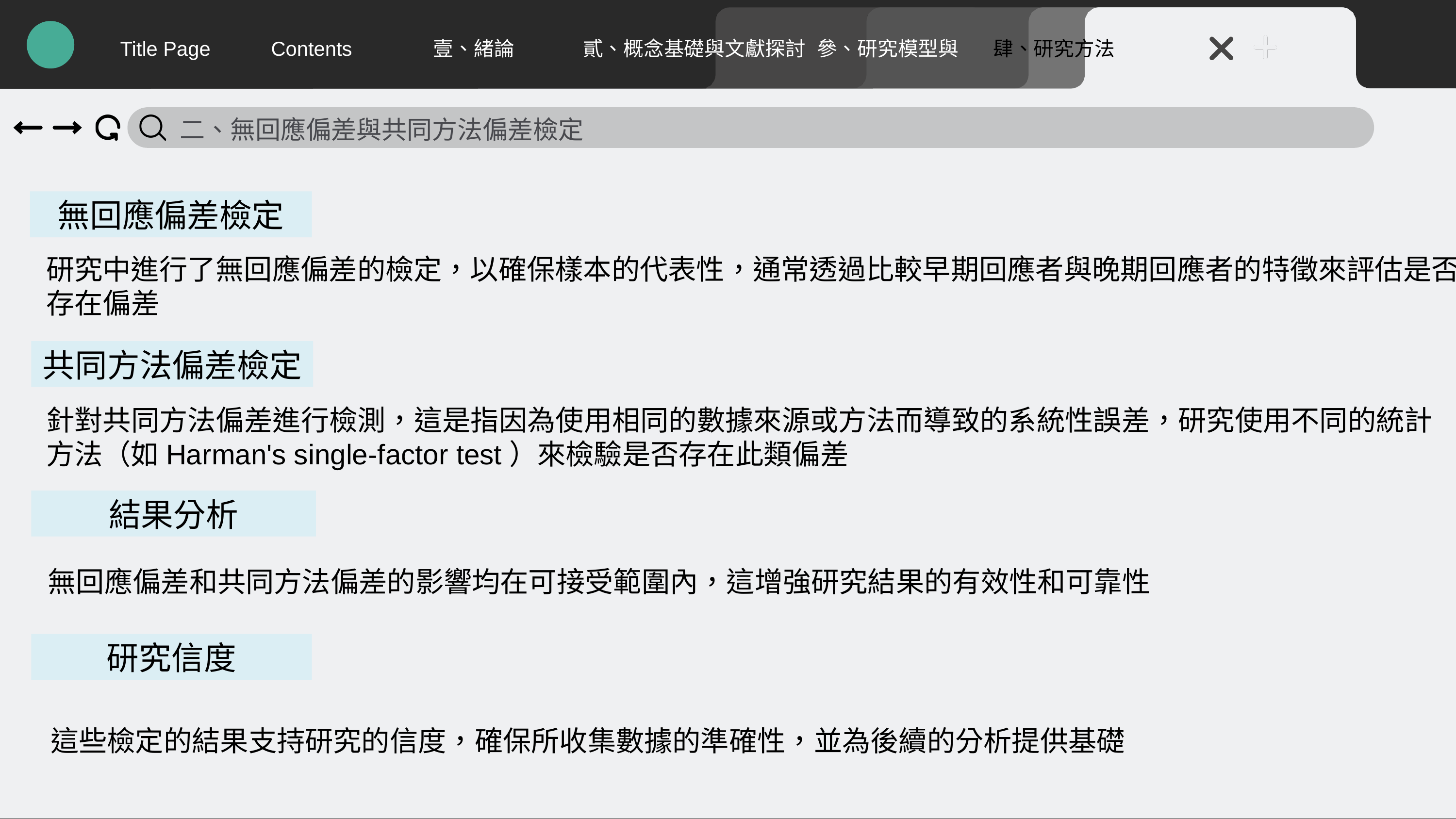

Title Page
Contents
壹、緒論
貳、概念基礎與文獻探討
參、研究模型與
肆、研究方法

二、無回應偏差與共同方法偏差檢定

無回應偏差檢定
研究中進行了無回應偏差的檢定，以確保樣本的代表性，通常透過比較早期回應者與晚期回應者的特徵來評估是否存在偏差
共同方法偏差檢定
針對共同方法偏差進行檢測，這是指因為使用相同的數據來源或方法而導致的系統性誤差，研究使用不同的統計方法（如Harman's single-factor test）來檢驗是否存在此類偏差
結果分析
無回應偏差和共同方法偏差的影響均在可接受範圍內，這增強研究結果的有效性和可靠性
研究信度
這些檢定的結果支持研究的信度，確保所收集數據的準確性，並為後續的分析提供基礎